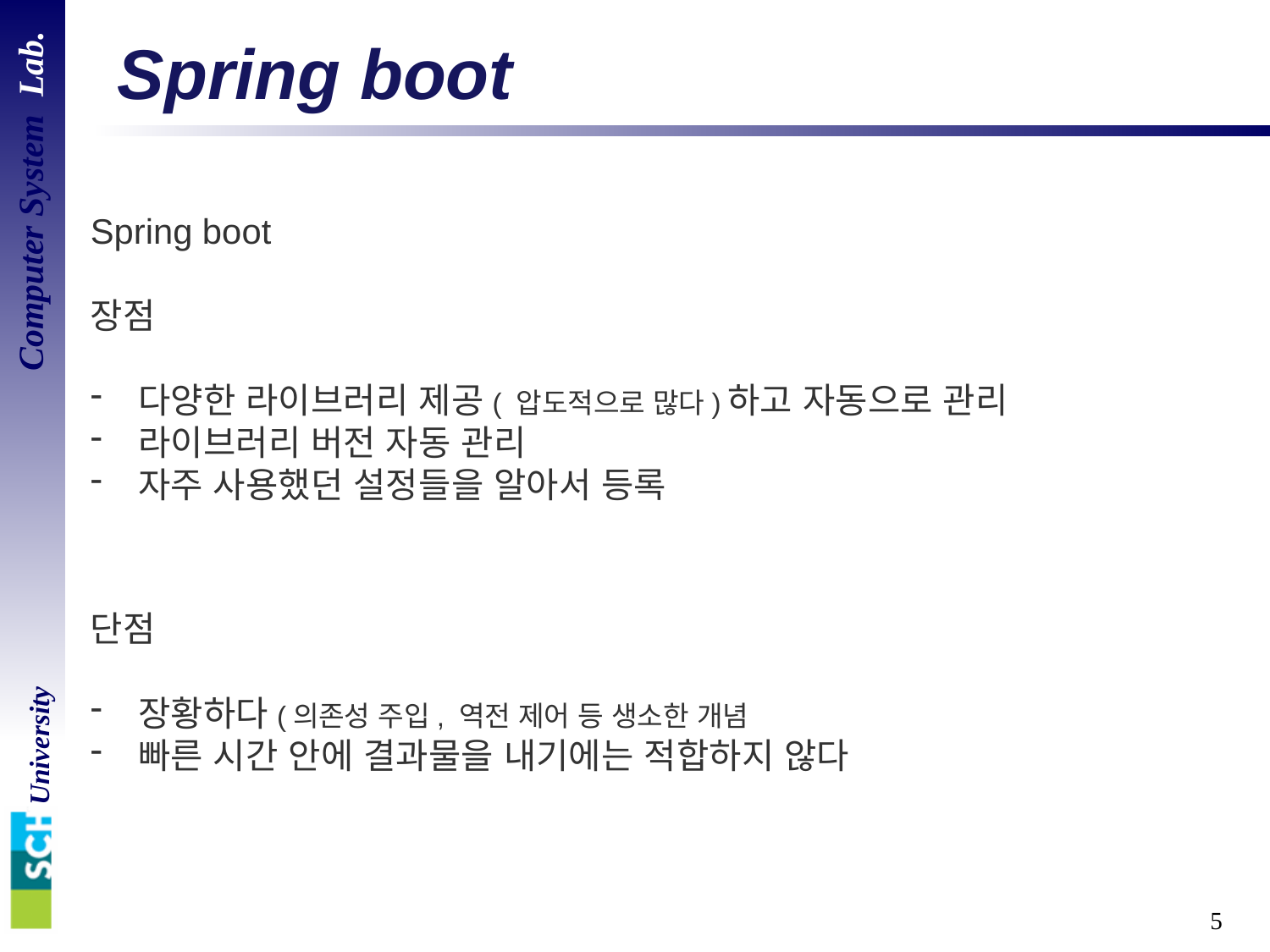

# Spring boot
Spring boot

장점

다양한 라이브러리 제공( 압도적으로 많다)하고 자동으로 관리
라이브러리 버전 자동 관리
자주 사용했던 설정들을 알아서 등록

단점

장황하다(의존성 주입, 역전 제어 등 생소한 개념
빠른 시간 안에 결과물을 내기에는 적합하지 않다